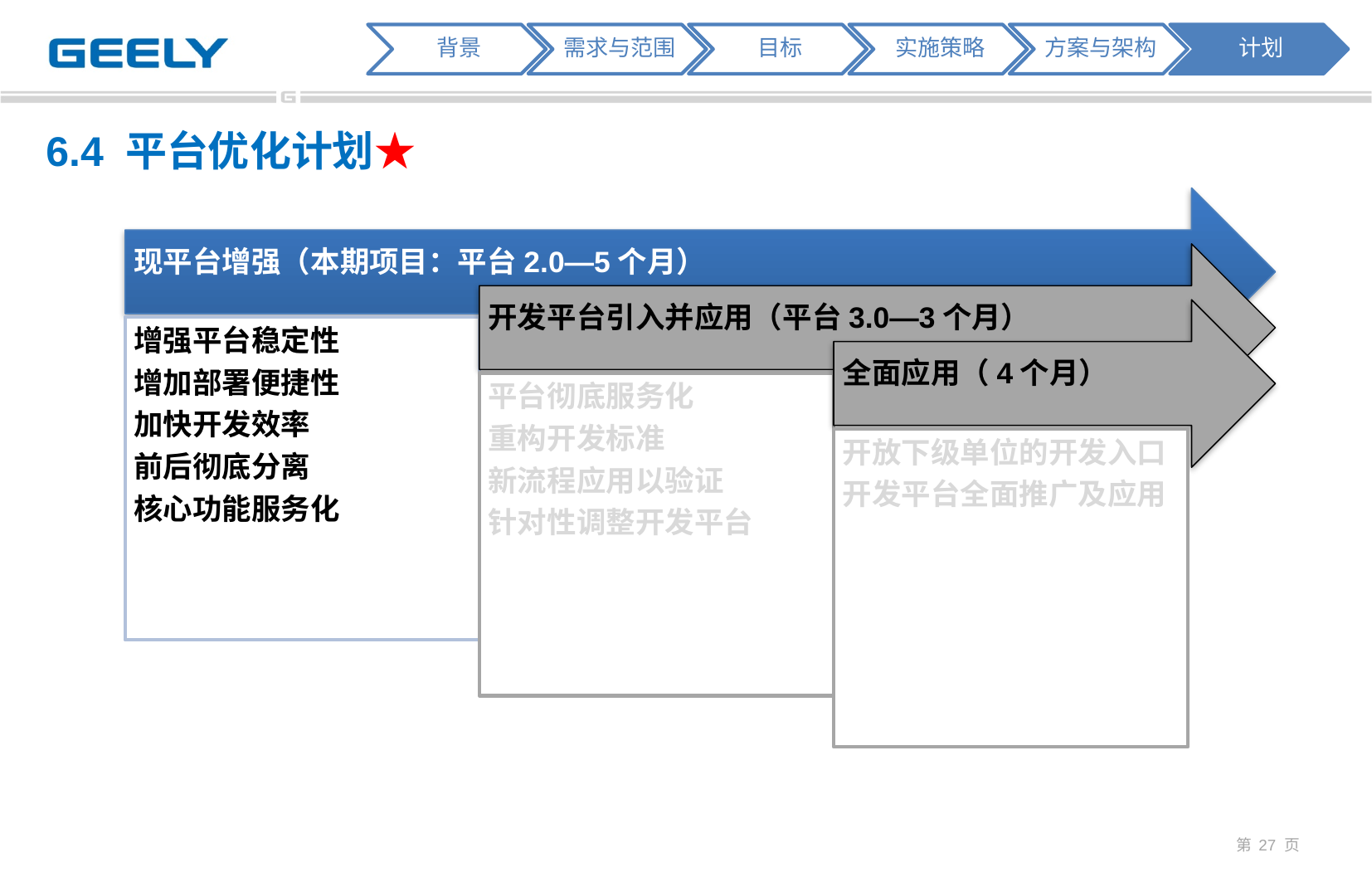

背景
需求与范围
目标
实施策略
方案与架构
计划
现平台增强（本期项目：平台2.0—5个月）
增强平台稳定性
增加部署便捷性
加快开发效率
前后彻底分离
核心功能服务化
开发平台引入并应用（平台3.0—3个月）
平台彻底服务化
重构开发标准
新流程应用以验证
针对性调整开发平台
全面应用（4个月）
开放下级单位的开发入口
开发平台全面推广及应用
6.4 平台优化计划★
第 27 页